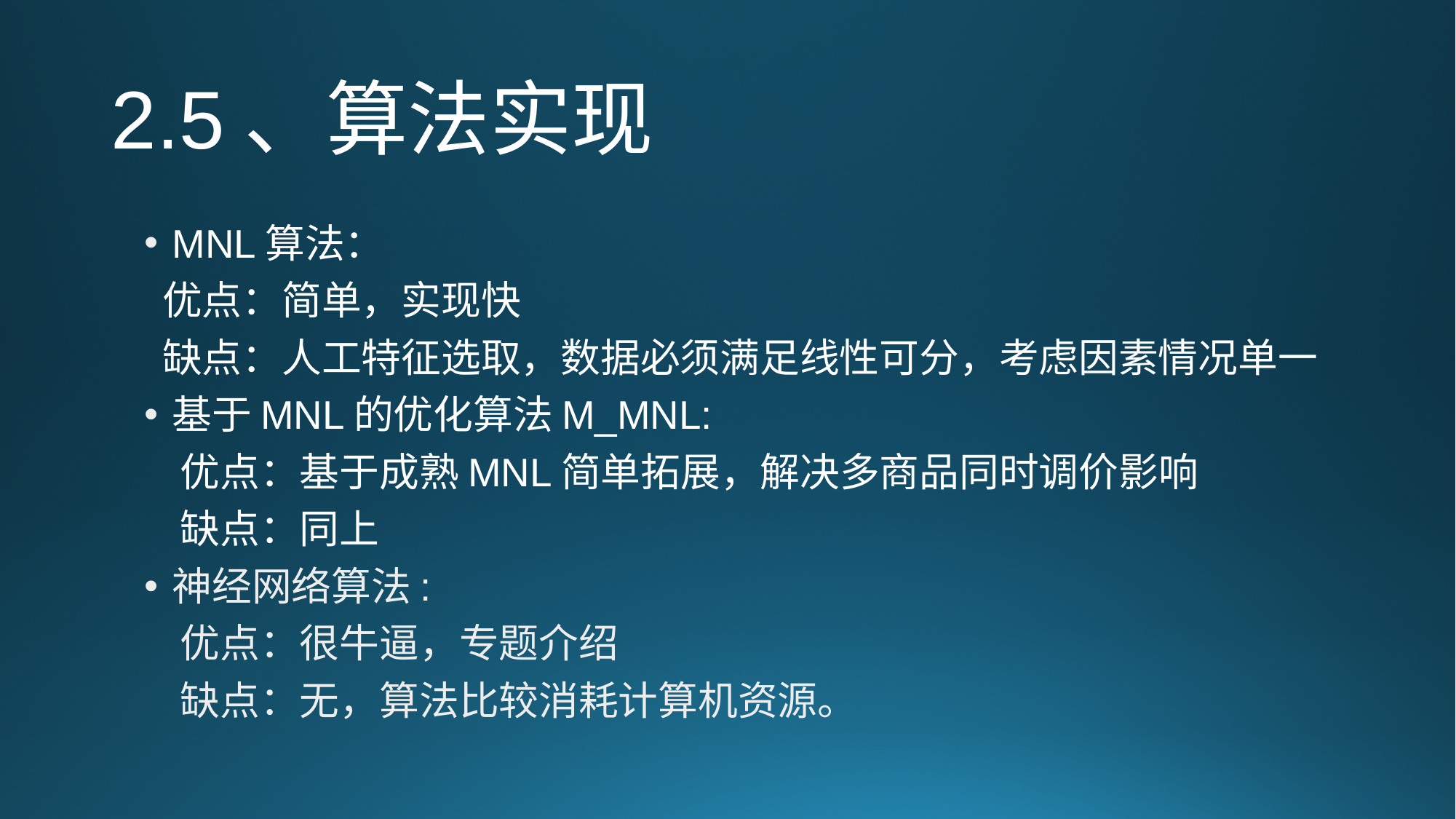

# 2.5、算法实现
MNL算法：
 优点：简单，实现快
 缺点：人工特征选取，数据必须满足线性可分，考虑因素情况单一
基于MNL的优化算法M_MNL:
   优点：基于成熟MNL简单拓展，解决多商品同时调价影响
   缺点：同上
神经网络算法:
   优点：很牛逼，专题介绍
   缺点：无，算法比较消耗计算机资源。